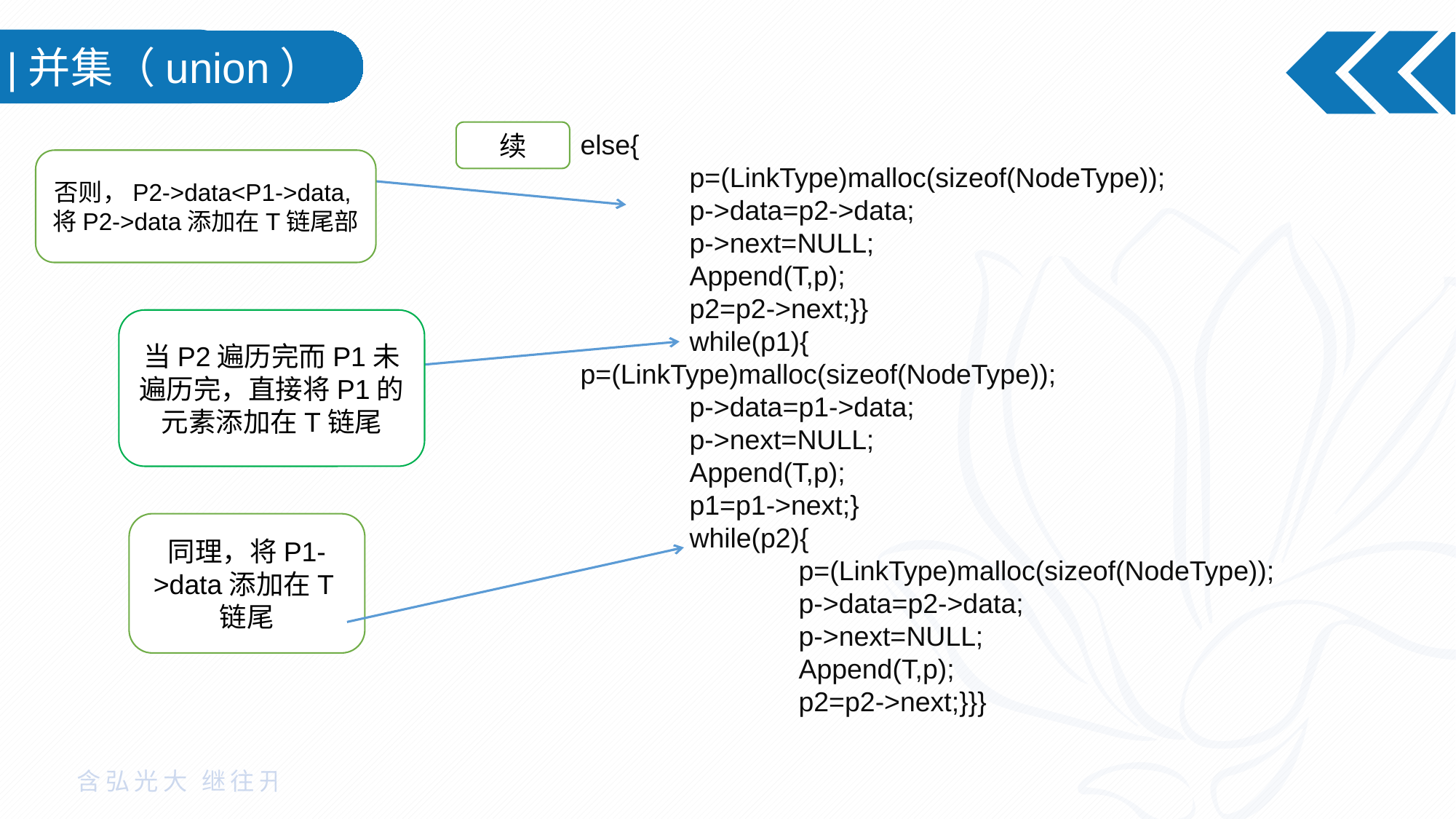

|并集（union）
续
else{
	p=(LinkType)malloc(sizeof(NodeType));                                	p->data=p2->data;
	p->next=NULL;
 	Append(T,p);
	p2=p2->next;}}
	while(p1){		p=(LinkType)malloc(sizeof(NodeType));
	p->data=p1->data;
	p->next=NULL;
	Append(T,p);
	p1=p1->next;}
	while(p2){
		p=(LinkType)malloc(sizeof(NodeType));
		p->data=p2->data;
		p->next=NULL;
		Append(T,p);
		p2=p2->next;}}}
否则，P2->data<P1->data,将P2->data添加在T链尾部
当P2遍历完而P1未遍历完，直接将P1的元素添加在T链尾
同理，将P1->data添加在T链尾